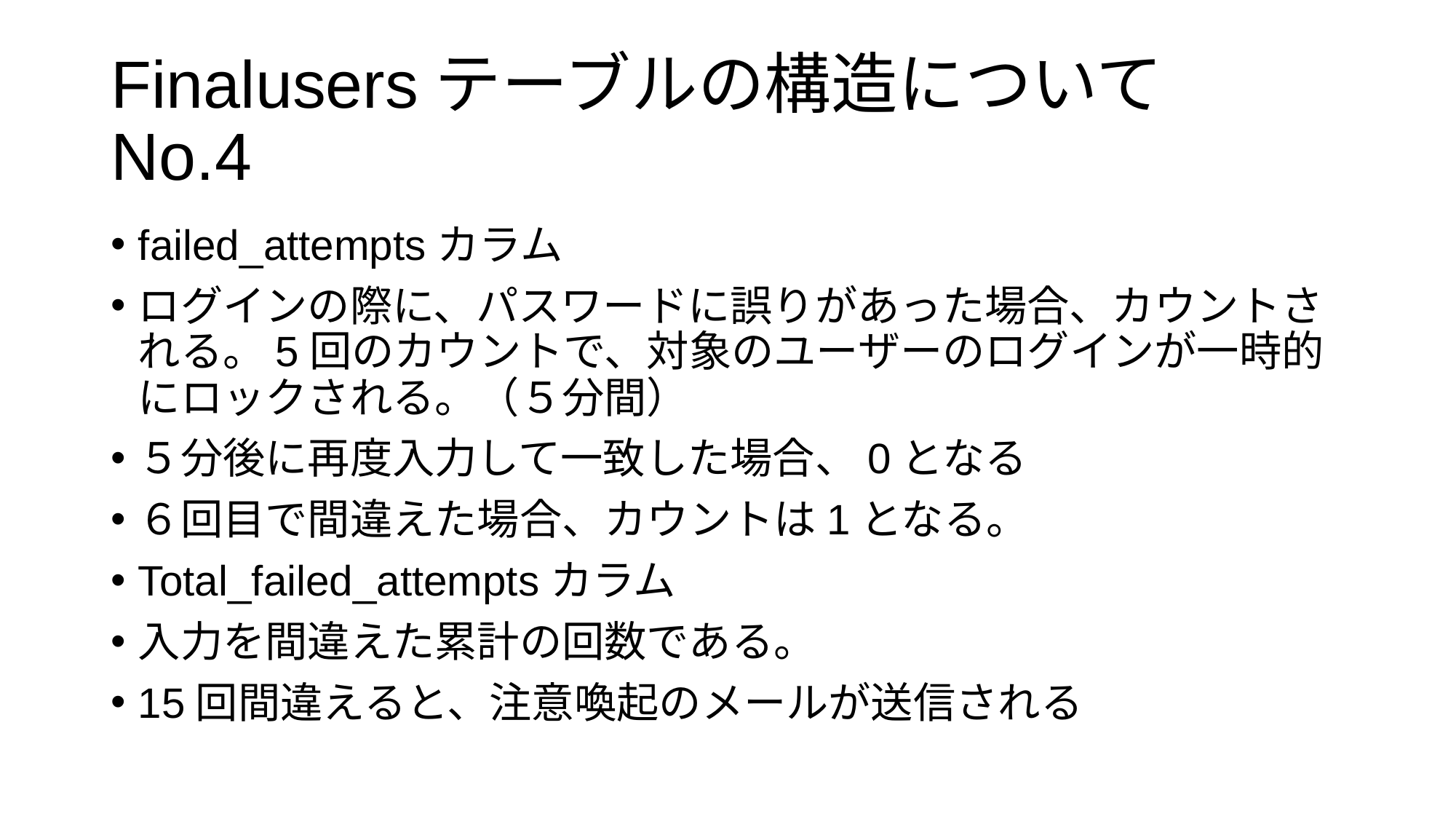

# Finalusersテーブルの構造について　No.4
failed_attemptsカラム
ログインの際に、パスワードに誤りがあった場合、カウントされる。5回のカウントで、対象のユーザーのログインが一時的にロックされる。（５分間）
５分後に再度入力して一致した場合、0となる
６回目で間違えた場合、カウントは1となる。
Total_failed_attemptsカラム
入力を間違えた累計の回数である。
15回間違えると、注意喚起のメールが送信される